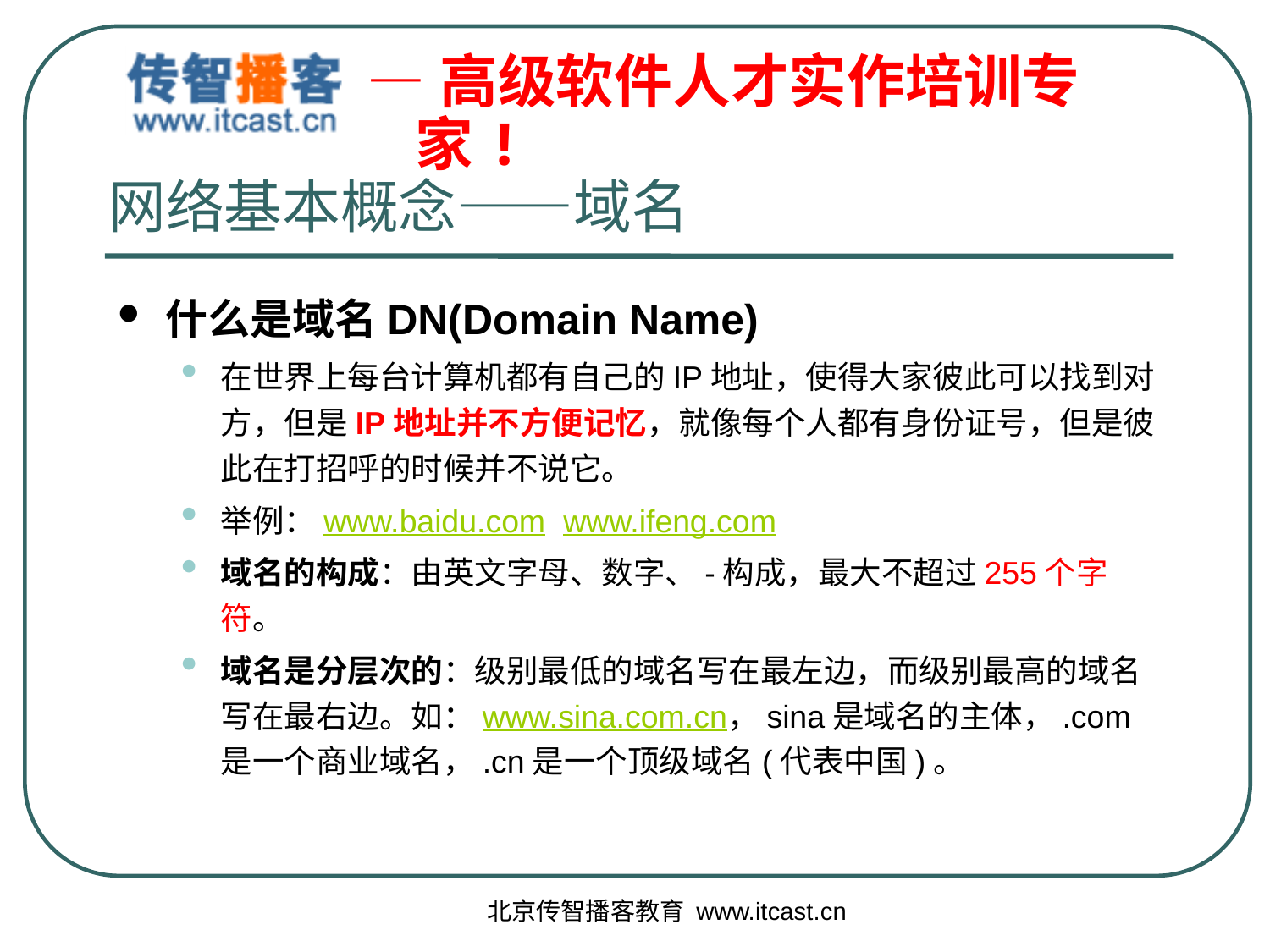

# 网络基本概念——域名
什么是域名DN(Domain Name)
在世界上每台计算机都有自己的IP地址，使得大家彼此可以找到对方，但是IP地址并不方便记忆，就像每个人都有身份证号，但是彼此在打招呼的时候并不说它。
举例：www.baidu.com  www.ifeng.com
域名的构成：由英文字母、数字、-构成，最大不超过255个字符。
域名是分层次的：级别最低的域名写在最左边，而级别最高的域名写在最右边。如：www.sina.com.cn，sina是域名的主体，.com是一个商业域名，.cn是一个顶级域名(代表中国)。